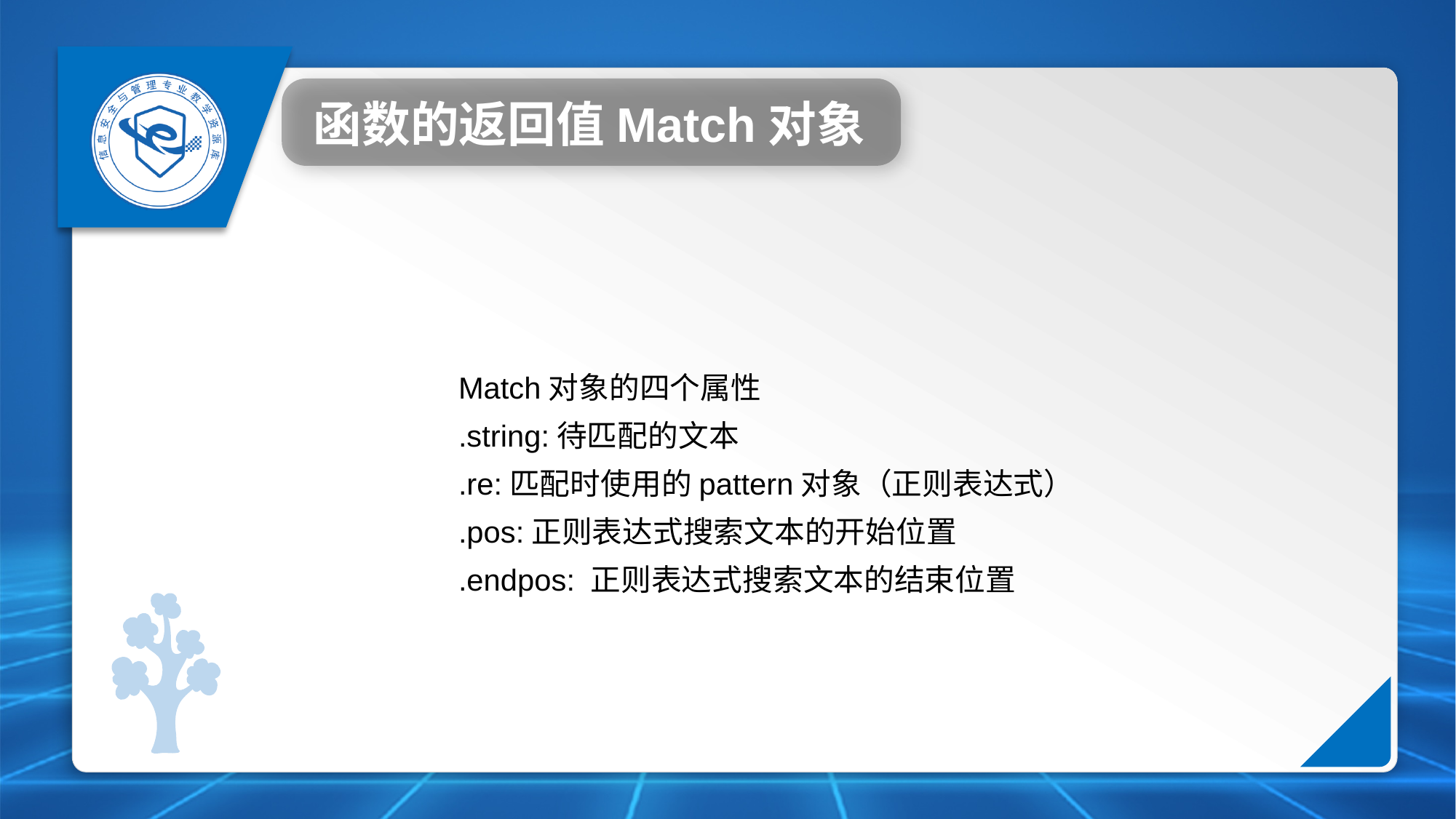

函数的返回值Match对象
Match对象的四个属性
.string:待匹配的文本
.re:匹配时使用的pattern对象（正则表达式）
.pos:正则表达式搜索文本的开始位置
.endpos: 正则表达式搜索文本的结束位置